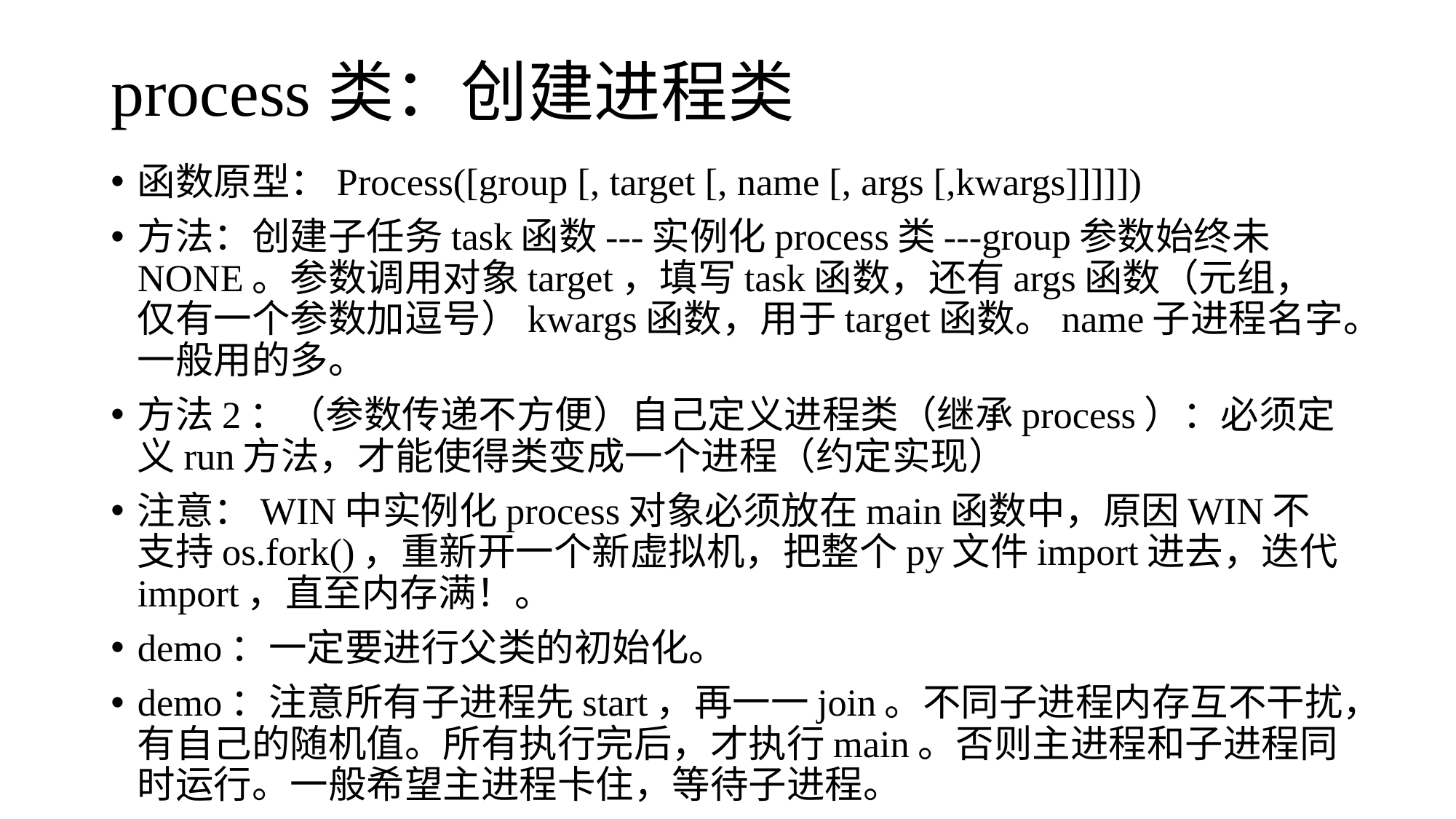

# process类：创建进程类
函数原型：Process([group [, target [, name [, args [,kwargs]]]]])
方法：创建子任务task函数---实例化process类---group参数始终未NONE。参数调用对象target，填写task函数，还有args函数（元组，仅有一个参数加逗号）kwargs函数，用于target函数。name子进程名字。一般用的多。
方法2：（参数传递不方便）自己定义进程类（继承process）：必须定义run方法，才能使得类变成一个进程（约定实现）
注意：WIN中实例化process对象必须放在main函数中，原因WIN不支持os.fork()，重新开一个新虚拟机，把整个py文件import进去，迭代import，直至内存满！。
demo：一定要进行父类的初始化。
demo：注意所有子进程先start，再一一join。不同子进程内存互不干扰，有自己的随机值。所有执行完后，才执行main。否则主进程和子进程同时运行。一般希望主进程卡住，等待子进程。